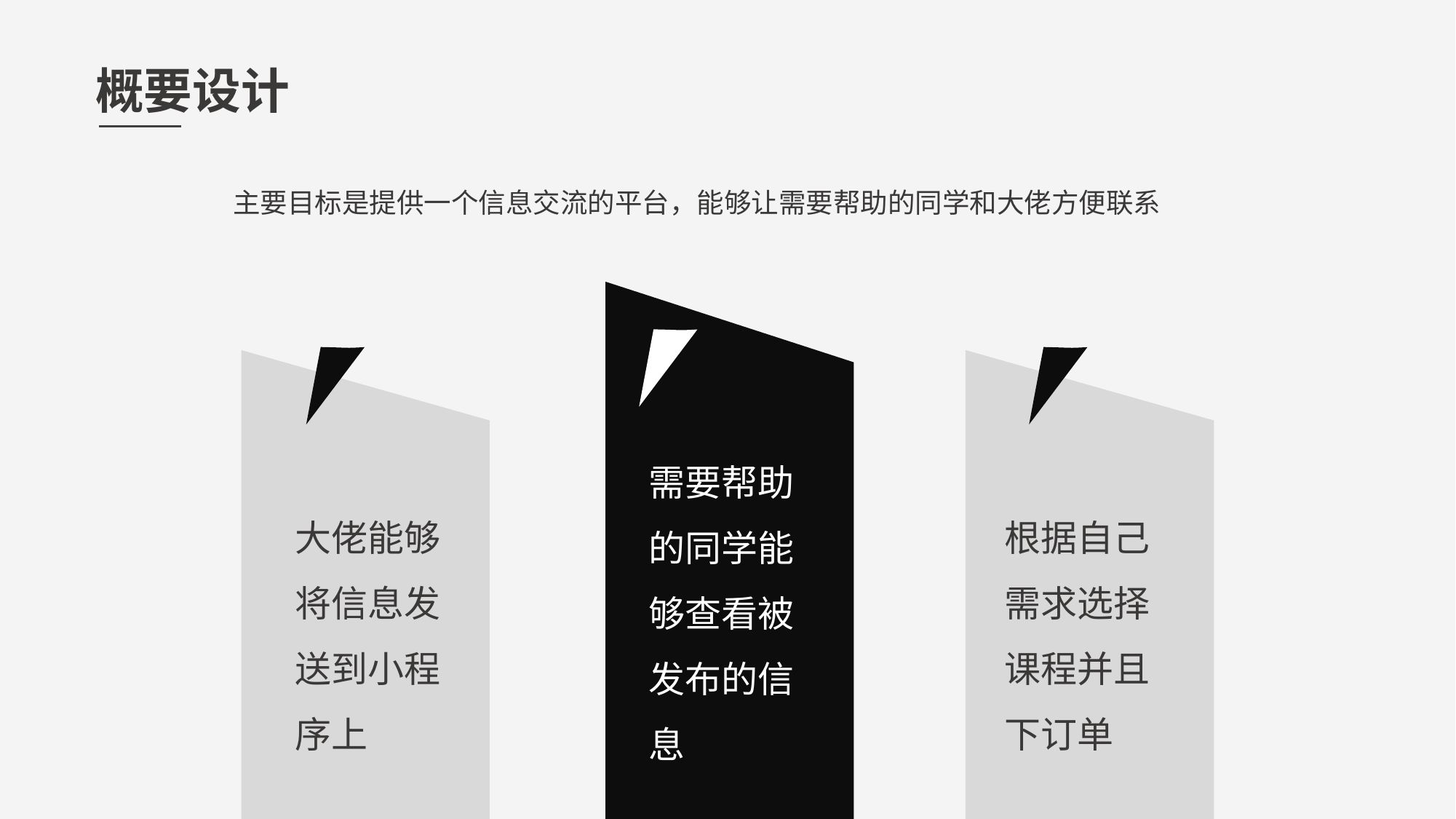

概要设计
主要目标是提供一个信息交流的平台，能够让需要帮助的同学和大佬方便联系

需要帮助的同学能够查看被发布的信息
根据自己需求选择课程并且下订单
大佬能够将信息发送到小程序上